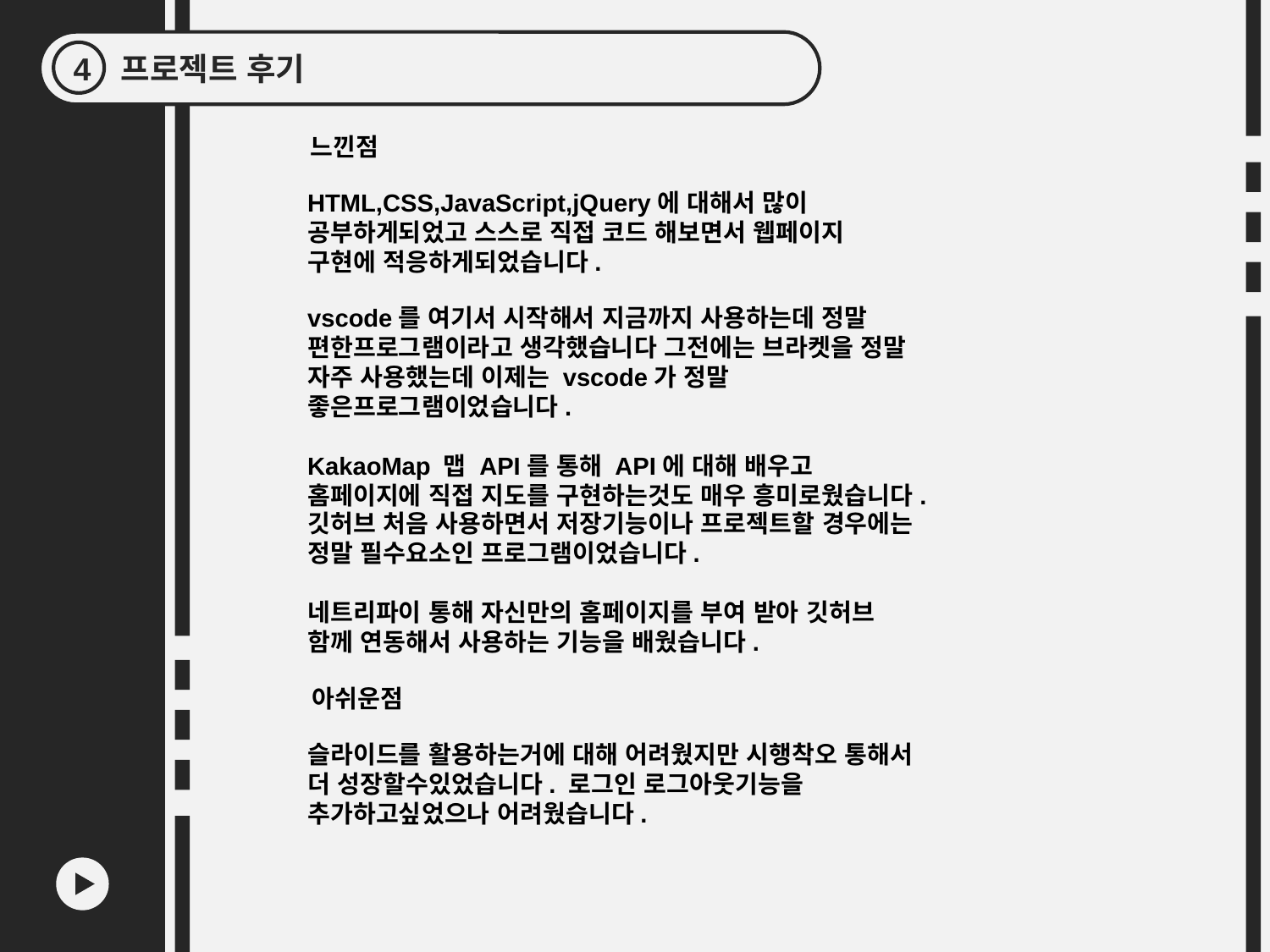

프로젝트 후기
4
느낀점
HTML,CSS,JavaScript,jQuery에 대해서 많이 공부하게되었고 스스로 직접 코드 해보면서 웹페이지 구현에 적응하게되었습니다.
vscode를 여기서 시작해서 지금까지 사용하는데 정말 편한프로그램이라고 생각했습니다 그전에는 브라켓을 정말 자주 사용했는데 이제는 vscode가 정말 좋은프로그램이었습니다.
KakaoMap 맵 API를 통해 API에 대해 배우고 홈페이지에 직접 지도를 구현하는것도 매우 흥미로웠습니다.
깃허브 처음 사용하면서 저장기능이나 프로젝트할 경우에는 정말 필수요소인 프로그램이었습니다.
네트리파이 통해 자신만의 홈페이지를 부여 받아 깃허브 함께 연동해서 사용하는 기능을 배웠습니다.
아쉬운점
슬라이드를 활용하는거에 대해 어려웠지만 시행착오 통해서 더 성장할수있었습니다. 로그인 로그아웃기능을 추가하고싶었으나 어려웠습니다.